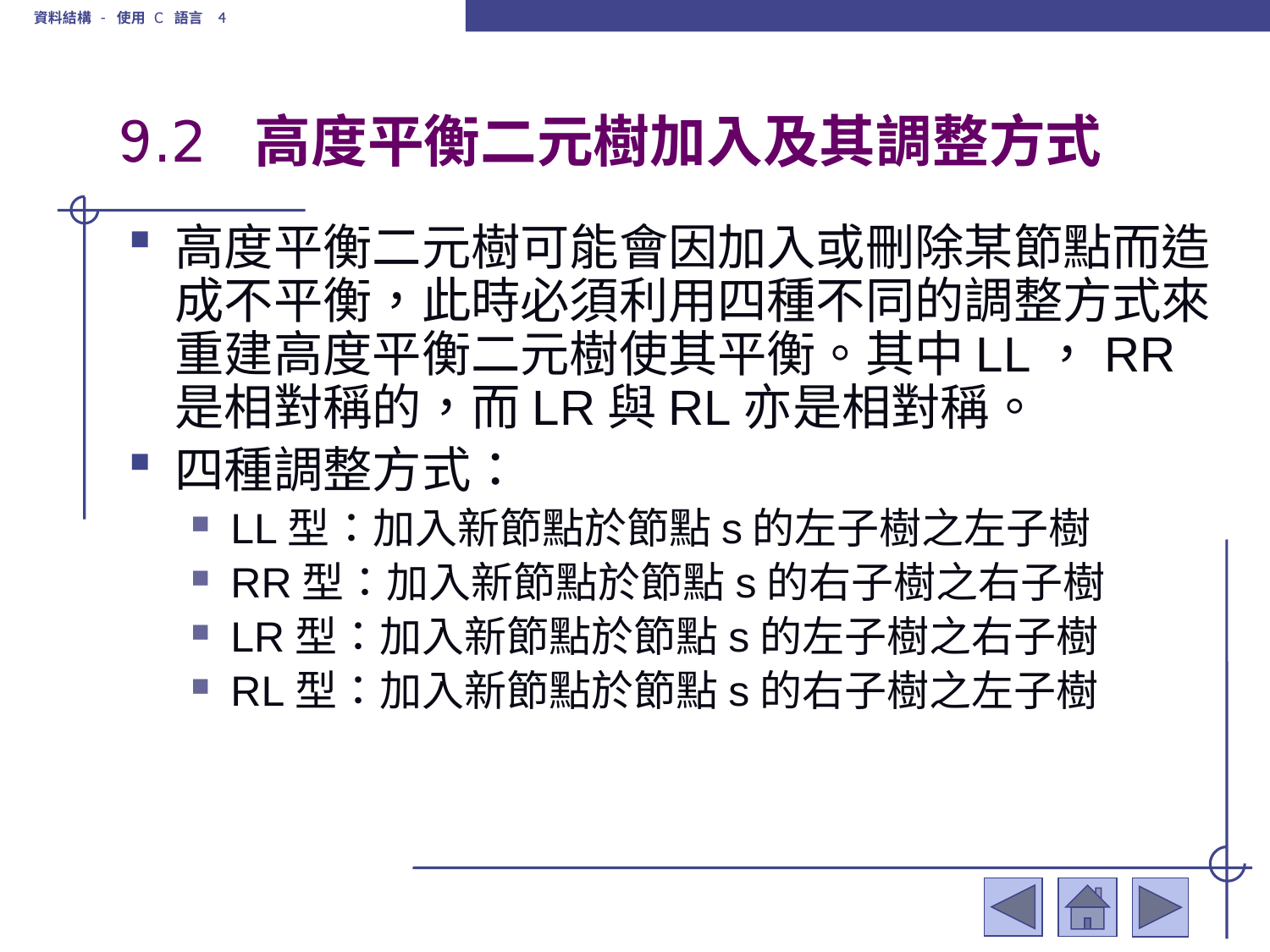

資料結構 - 使用 C 語言   4
# 9.2  高度平衡二元樹加入及其調整方式
高度平衡二元樹可能會因加入或刪除某節點而造成不平衡，此時必須利用四種不同的調整方式來重建高度平衡二元樹使其平衡。其中LL，RR是相對稱的，而LR與RL亦是相對稱。
四種調整方式：
LL型：加入新節點於節點s的左子樹之左子樹
RR型：加入新節點於節點s的右子樹之右子樹
LR型：加入新節點於節點s的左子樹之右子樹
RL型：加入新節點於節點s的右子樹之左子樹